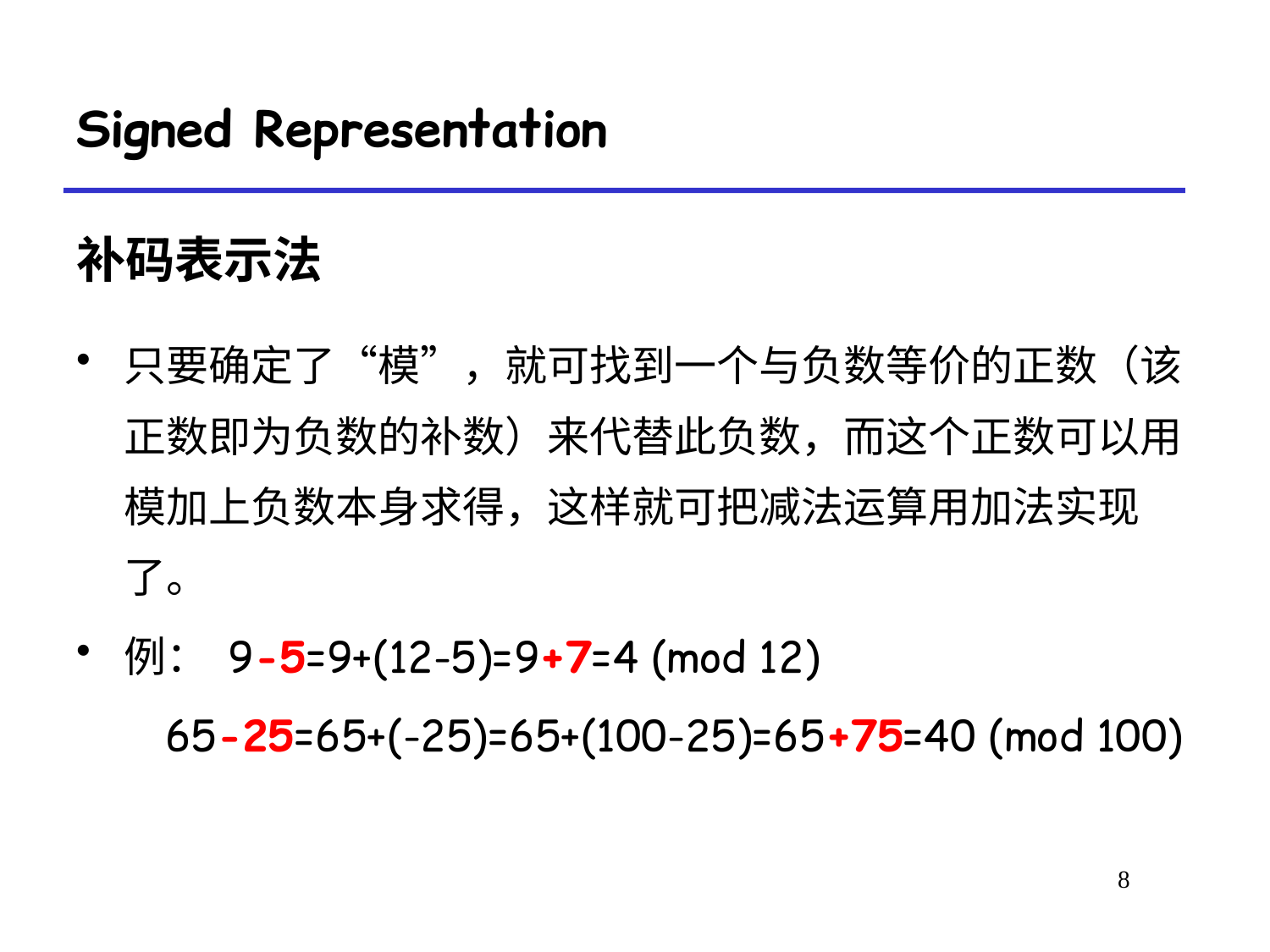

# Signed Representation
补码表示法
只要确定了“模”，就可找到一个与负数等价的正数（该正数即为负数的补数）来代替此负数，而这个正数可以用模加上负数本身求得，这样就可把减法运算用加法实现了。
例： 9-5=9+(12-5)=9+7=4 (mod 12)
       65-25=65+(-25)=65+(100-25)=65+75=40 (mod 100)

8